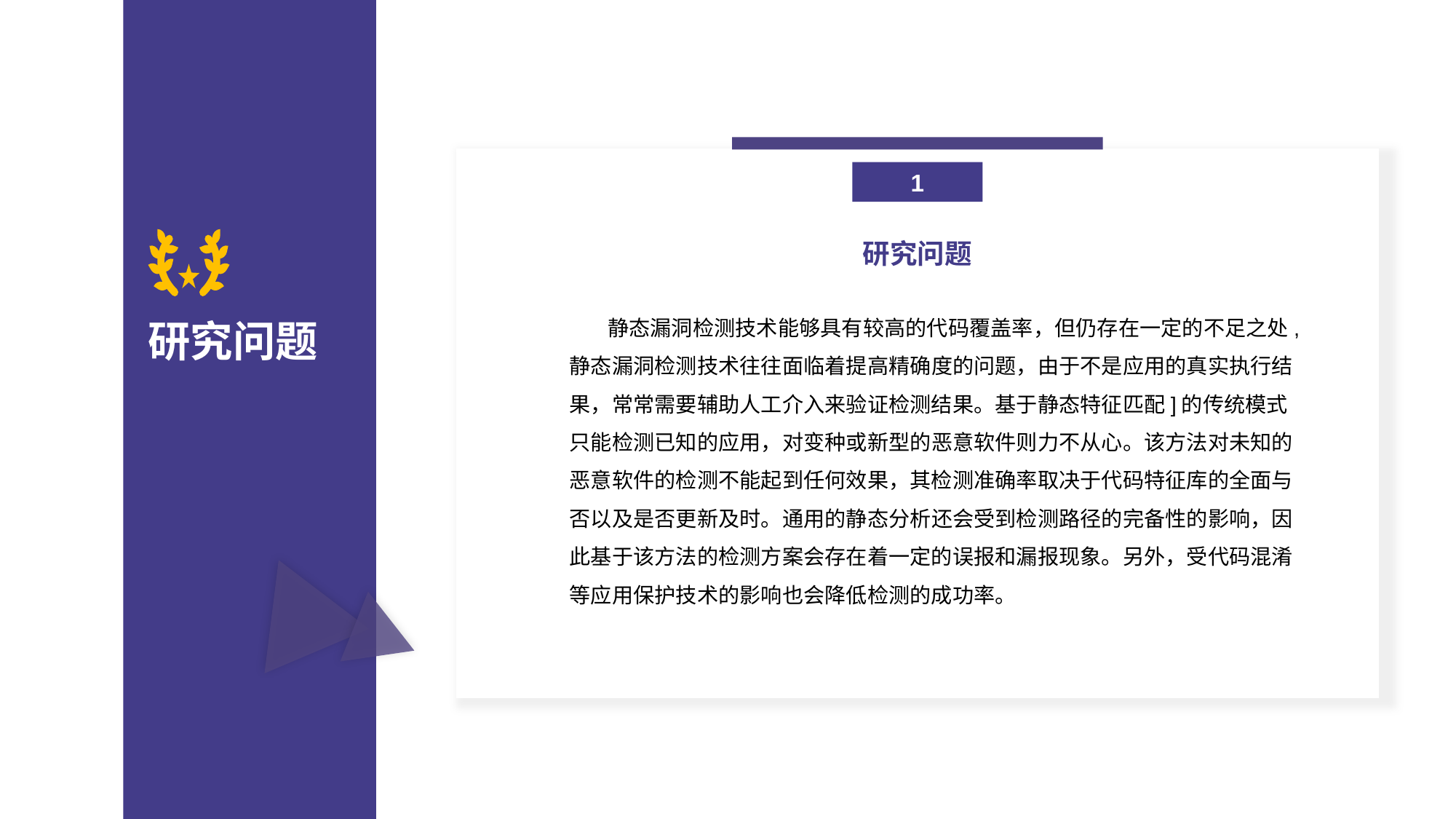

1
研究问题

       静态漏洞检测技术能够具有较高的代码覆盖率，但仍存在一定的不足之处,静态漏洞检测技术往往面临着提高精确度的问题，由于不是应用的真实执行结果，常常需要辅助人工介入来验证检测结果。基于静态特征匹配]的传统模式只能检测已知的应用，对变种或新型的恶意软件则力不从心。该方法对未知的恶意软件的检测不能起到任何效果，其检测准确率取决于代码特征库的全面与否以及是否更新及时。通用的静态分析还会受到检测路径的完备性的影响，因此基于该方法的检测方案会存在着一定的误报和漏报现象。另外，受代码混淆等应用保护技术的影响也会降低检测的成功率。
研究问题